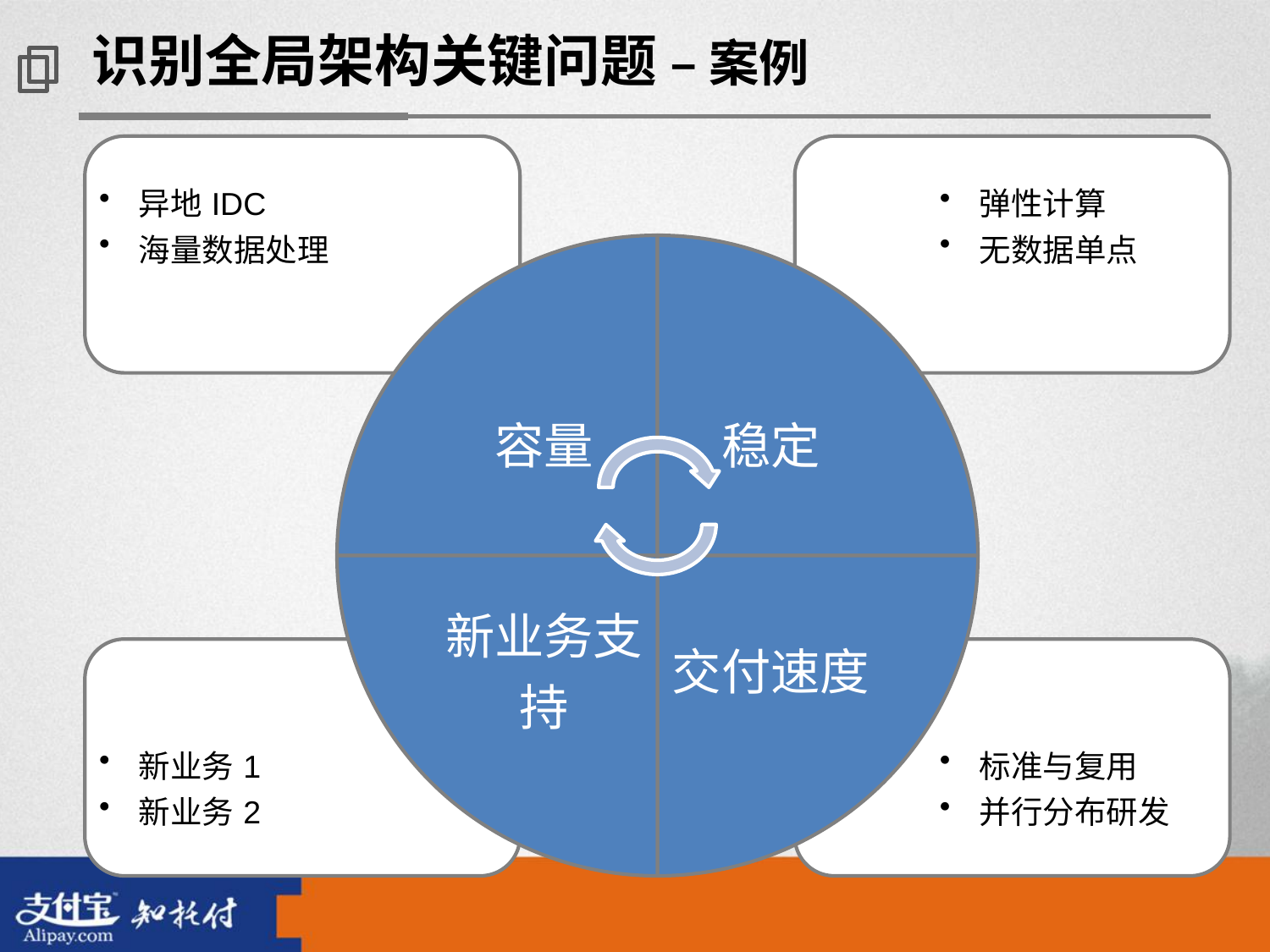

识别全局架构关键问题 – 案例
容量
异地IDC
稳定
弹性计算
交付速度
标准与复用
新业务1
海量数据处理
并行分布研发
无数据单点
新业务2